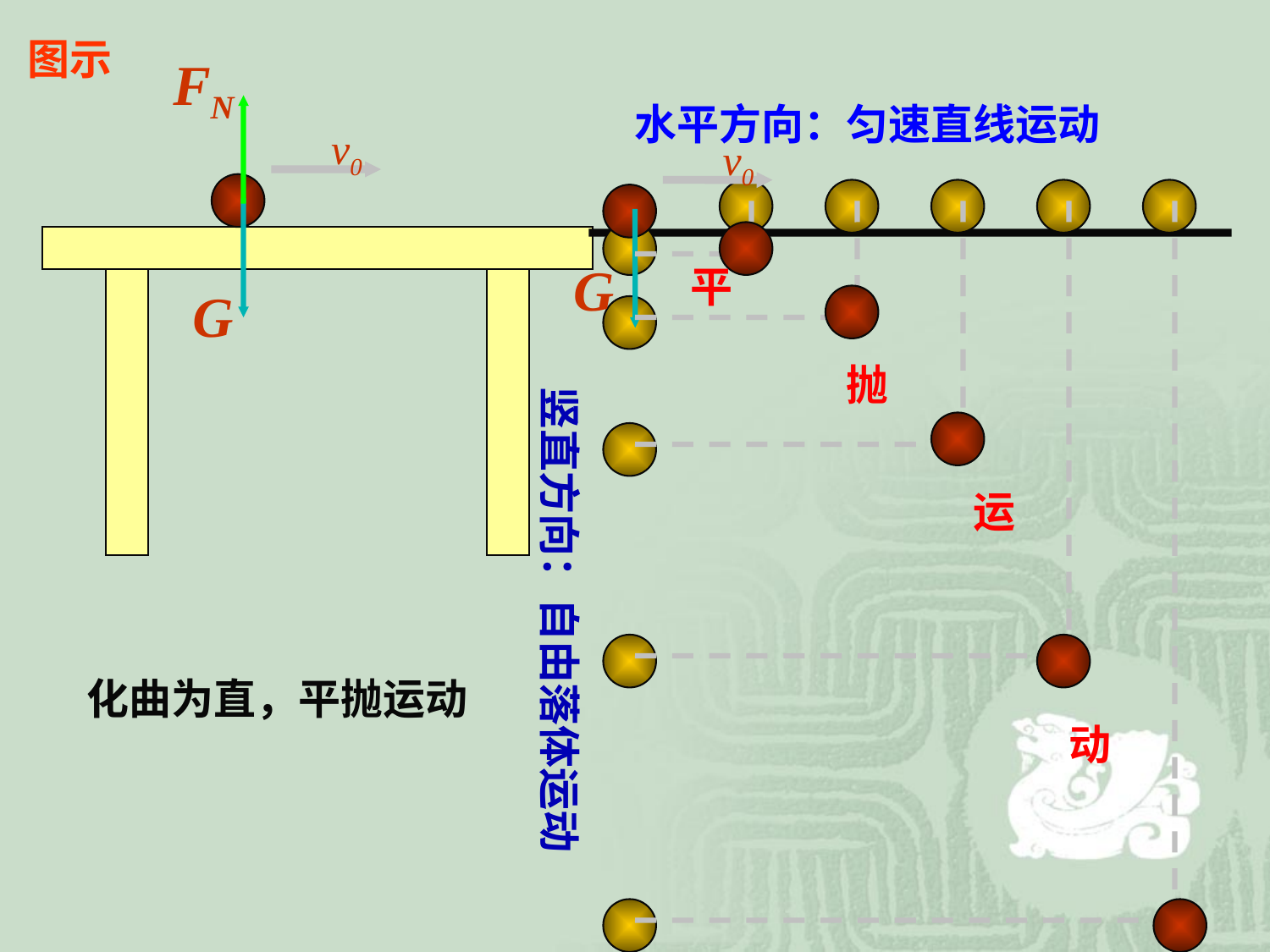

图示
FN

水平方向：匀速直线运动
v0

v0

G

G

平
抛
竖直方向：自由落体运动
运
化曲为直，平抛运动
动